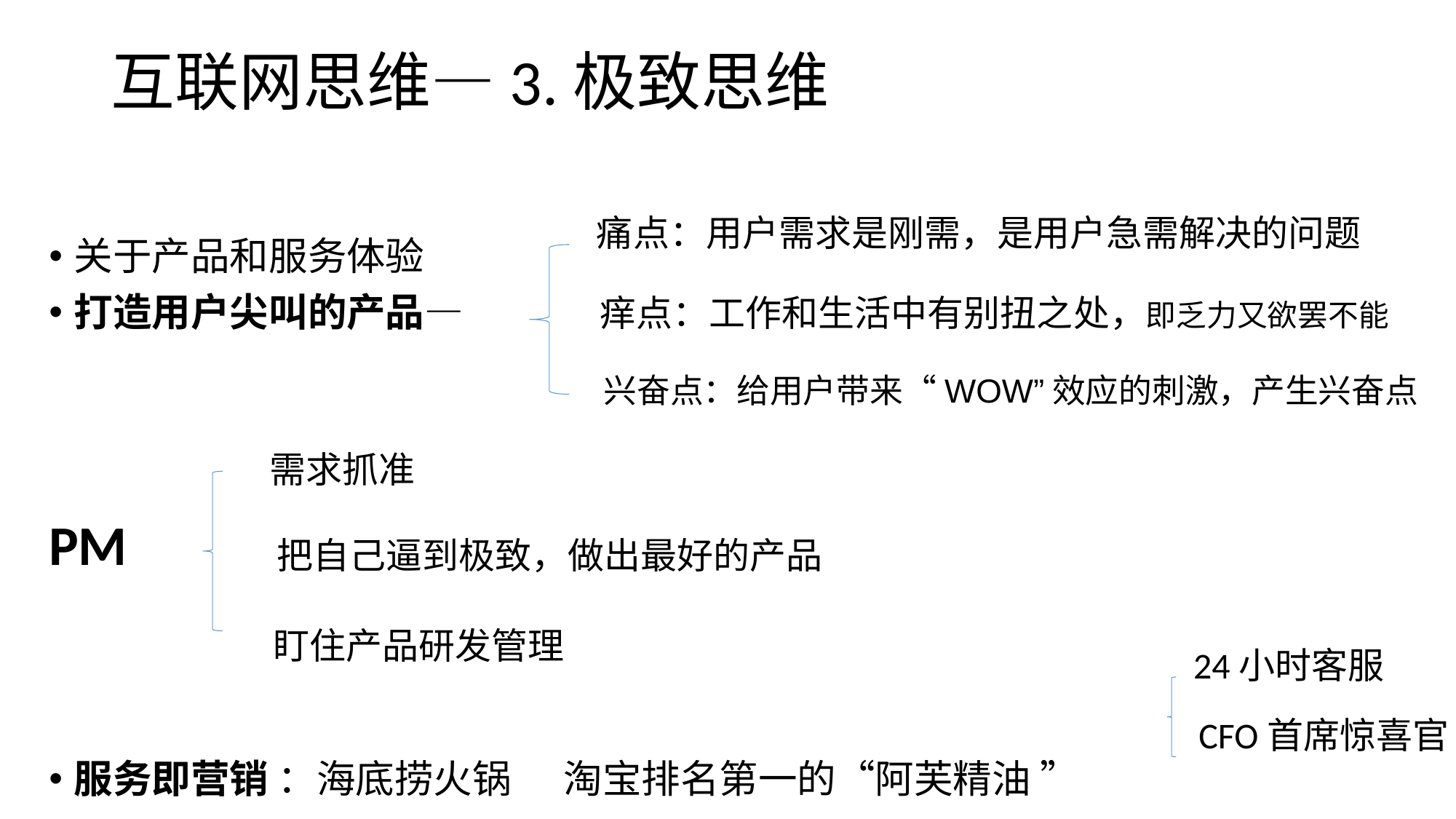

# 互联网思维—3.极致思维
痛点：用户需求是刚需，是用户急需解决的问题
关于产品和服务体验
打造用户尖叫的产品—

PM

服务即营销 ：海底捞火锅      淘宝排名第一的“阿芙精油 ”

痒点：工作和生活中有别扭之处，即乏力又欲罢不能
兴奋点：给用户带来“WOW”效应的刺激，产生兴奋点
需求抓准

把自己逼到极致，做出最好的产品
盯住产品研发管理
24小时客服

CFO首席惊喜官